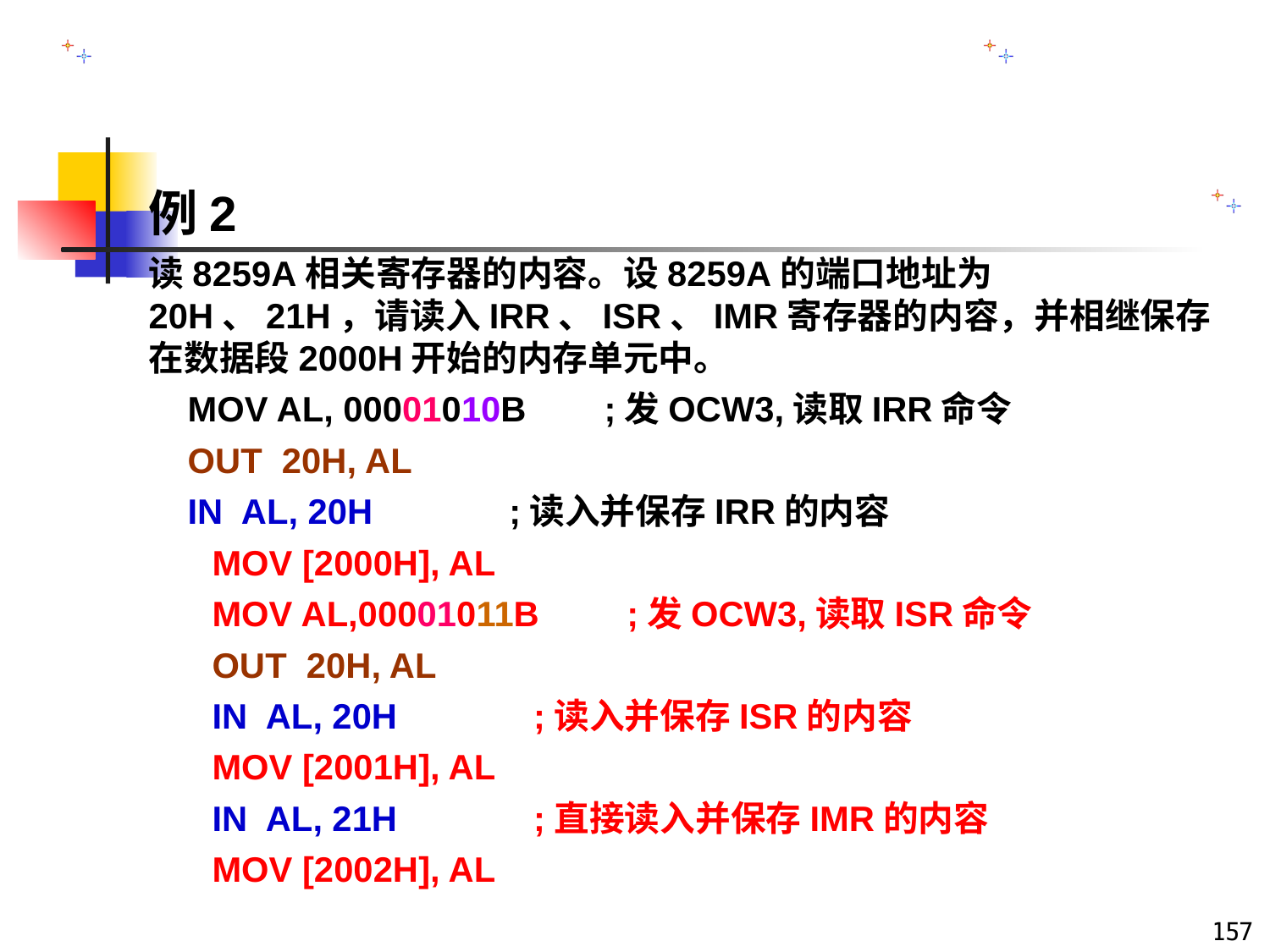

例2
读8259A相关寄存器的内容。设8259A的端口地址为20H、21H，请读入IRR、ISR、IMR寄存器的内容，并相继保存在数据段2000H开始的内存单元中。
    MOV AL, 00001010B        ;发OCW3,读取IRR命令
    OUT  20H, AL
    IN  AL, 20H              ;读入并保存IRR的内容
MOV [2000H], AL
MOV AL,00001011B         ;发OCW3,读取ISR命令
OUT  20H, AL
IN  AL, 20H              ;读入并保存ISR的内容
MOV [2001H], AL
IN  AL, 21H              ;直接读入并保存IMR的内容
MOV [2002H], AL
157